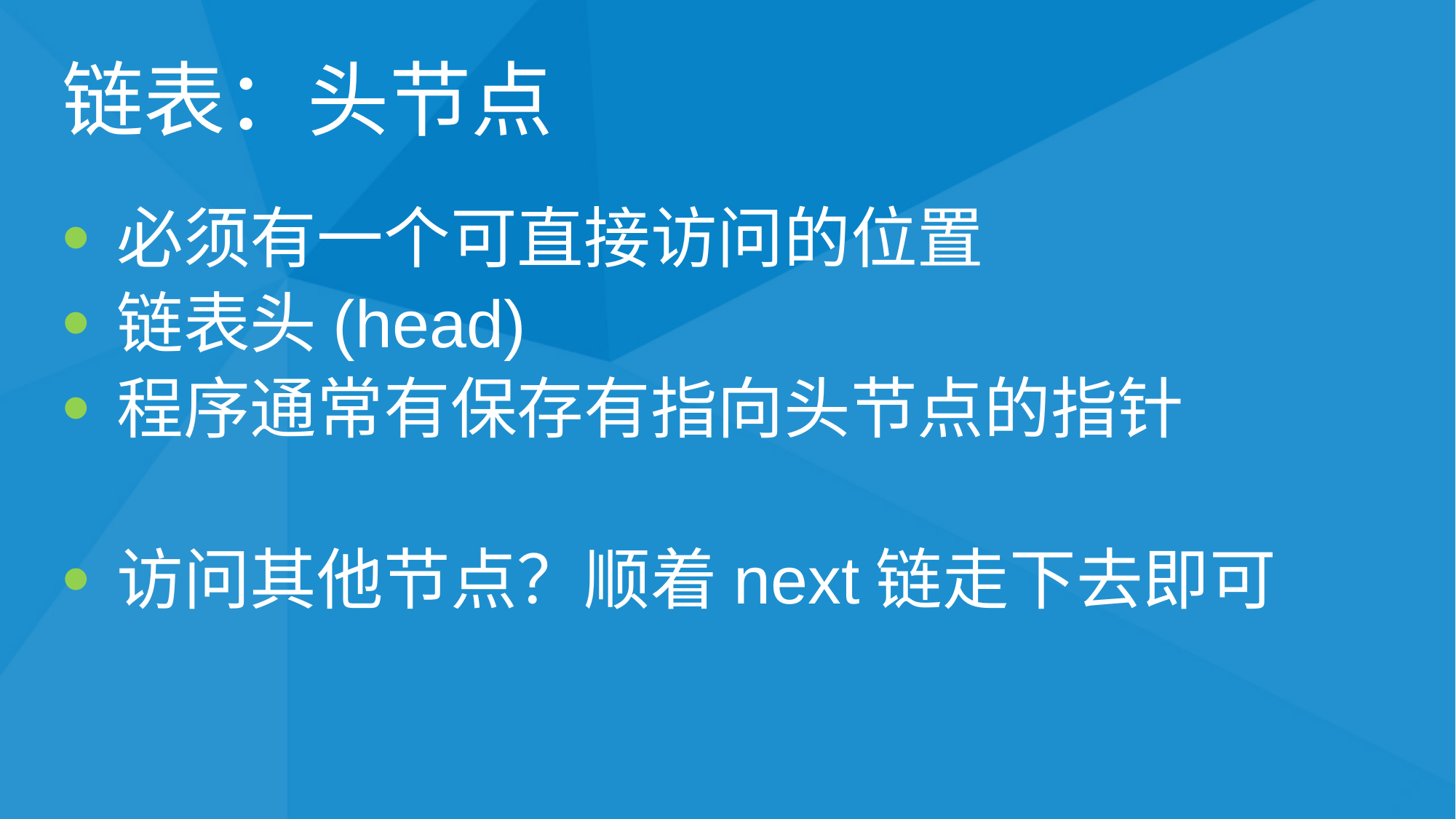

# 链表：头节点
必须有一个可直接访问的位置
链表头(head)
程序通常有保存有指向头节点的指针

访问其他节点？顺着next链走下去即可